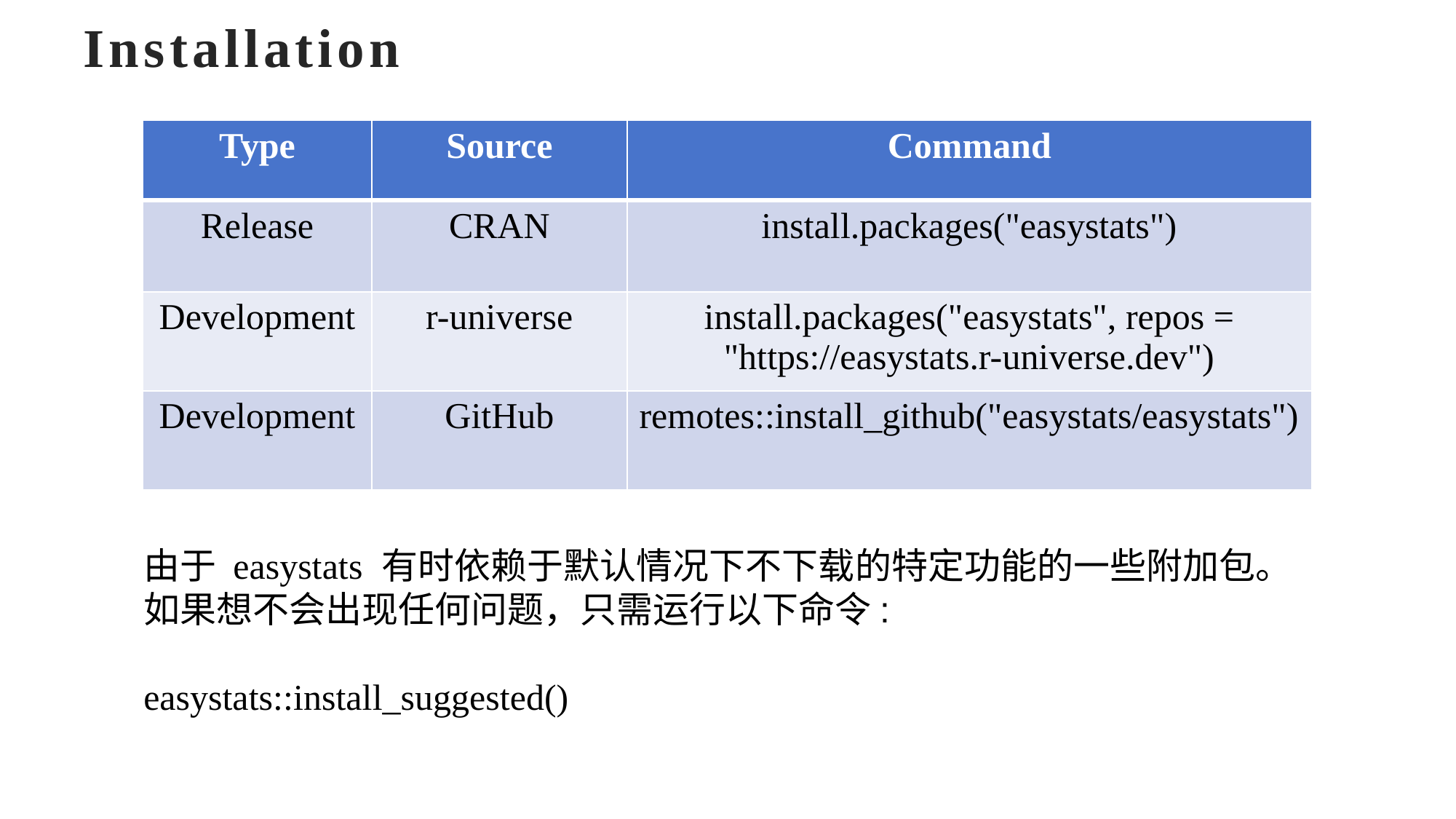

# Installation
| Type | Source | Command |
| --- | --- | --- |
| Release | CRAN | install.packages("easystats") |
| Development | r-universe | install.packages("easystats", repos = "https://easystats.r-universe.dev") |
| Development | GitHub | remotes::install\_github("easystats/easystats") |
由于 easystats 有时依赖于默认情况下不下载的特定功能的一些附加包。如果想不会出现任何问题，只需运行以下命令:

easystats::install_suggested()